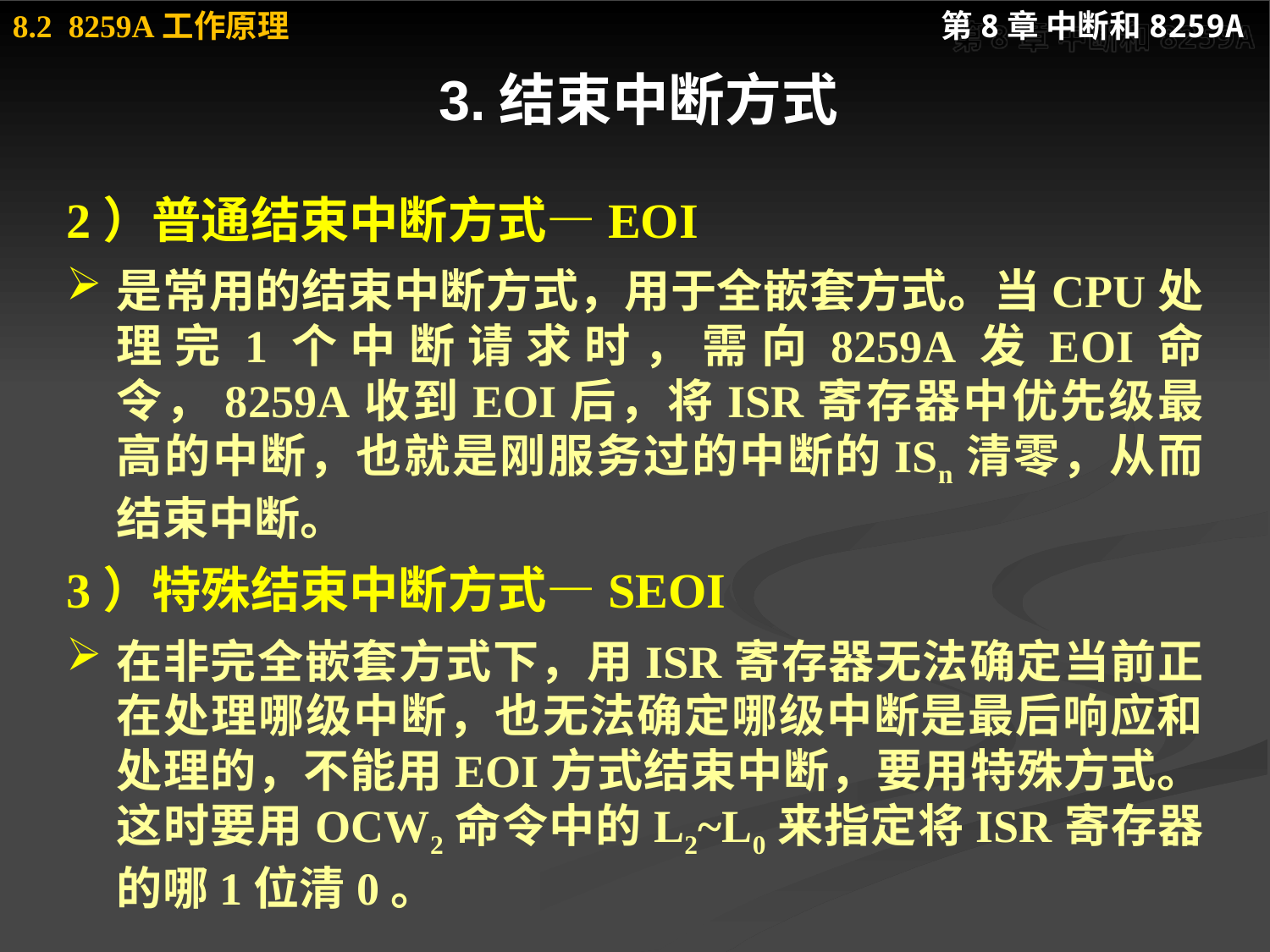

# 3.结束中断方式
2）普通结束中断方式—EOI
是常用的结束中断方式，用于全嵌套方式。当CPU处理完1个中断请求时，需向8259A发EOI命令，8259A收到EOI后，将ISR寄存器中优先级最高的中断，也就是刚服务过的中断的ISn清零，从而结束中断。
3）特殊结束中断方式—SEOI
在非完全嵌套方式下，用ISR寄存器无法确定当前正在处理哪级中断，也无法确定哪级中断是最后响应和处理的，不能用EOI方式结束中断，要用特殊方式。这时要用OCW2命令中的L2~L0来指定将ISR寄存器的哪1位清0。